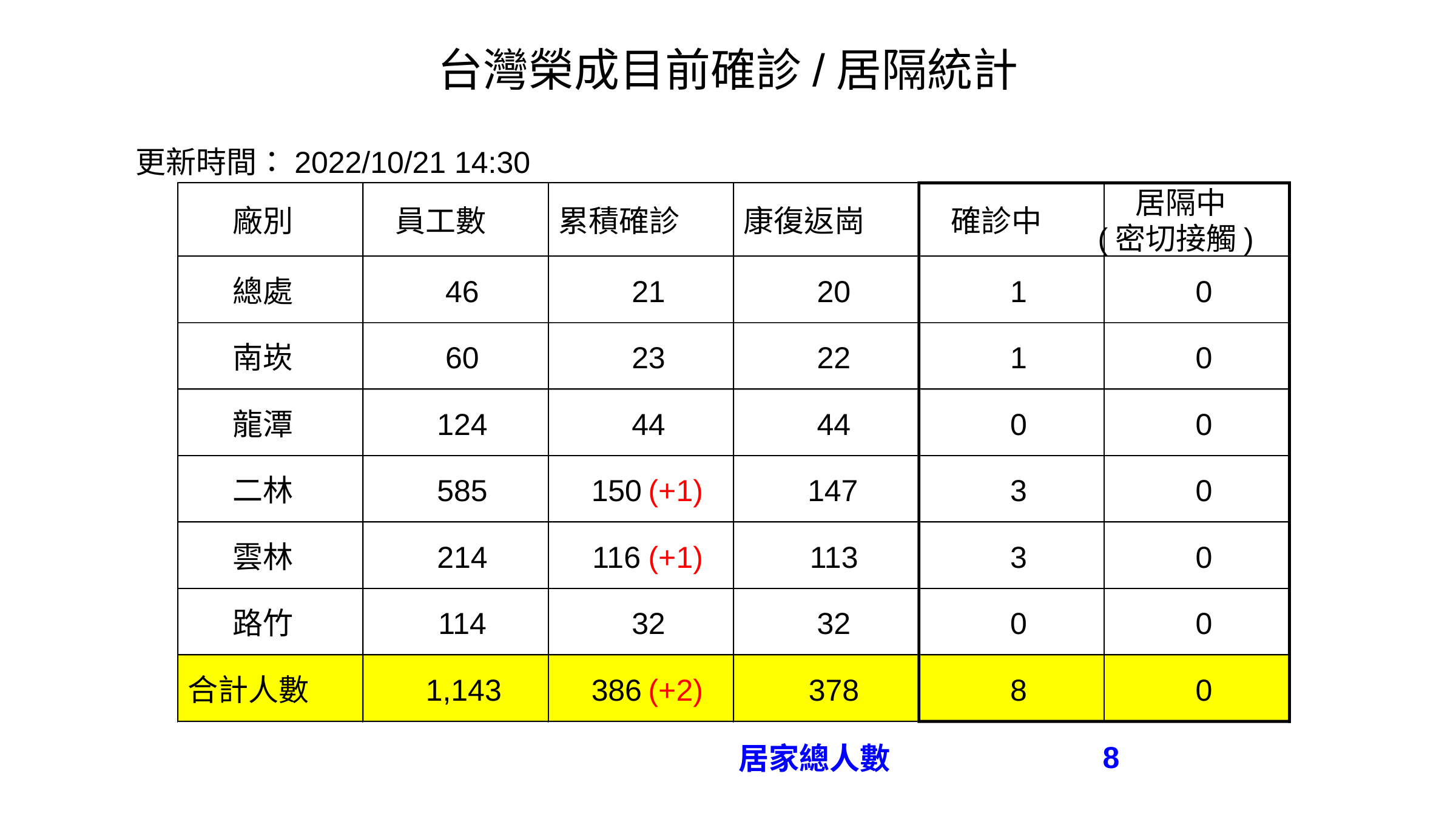

台灣榮成目前確診/居隔統計

更新時間：2022/10/21 14:30

居隔中

廠別
員工數
累積確診
康復返崗
確診中
(密切接觸)

總處
46
21
20
1
0

南崁
60
23
22
1
0

龍潭
124
44
44
0
0

二林
585
150
(+1)
147
3
0

雲林
214
116
(+1)
113
3
0

路竹
114
32
32
0
0

合計人數
1,143
386
(+2)
378
8
0

8
居家總人數